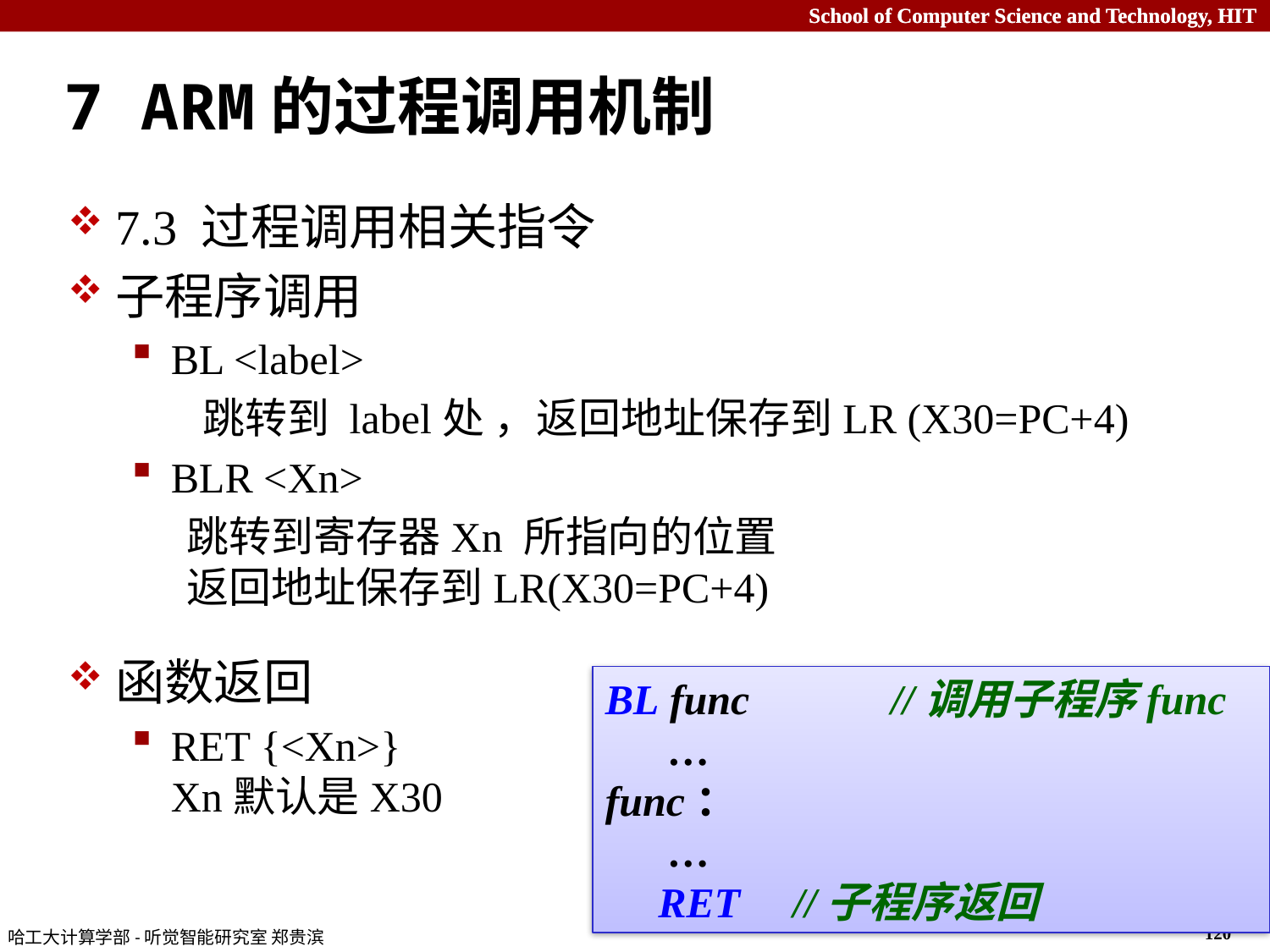

# 7 ARM的过程调用机制
7.3 过程调用相关指令
子程序调用
BL <label>
跳转到 label处 ，返回地址保存到LR (X30=PC+4)
BLR <Xn>
跳转到寄存器Xn 所指向的位置
返回地址保存到LR(X30=PC+4)
函数返回
RET {<Xn>}
Xn默认是X30
BL func	   //调用子程序func
      …
func：
      …
     RET     //子程序返回